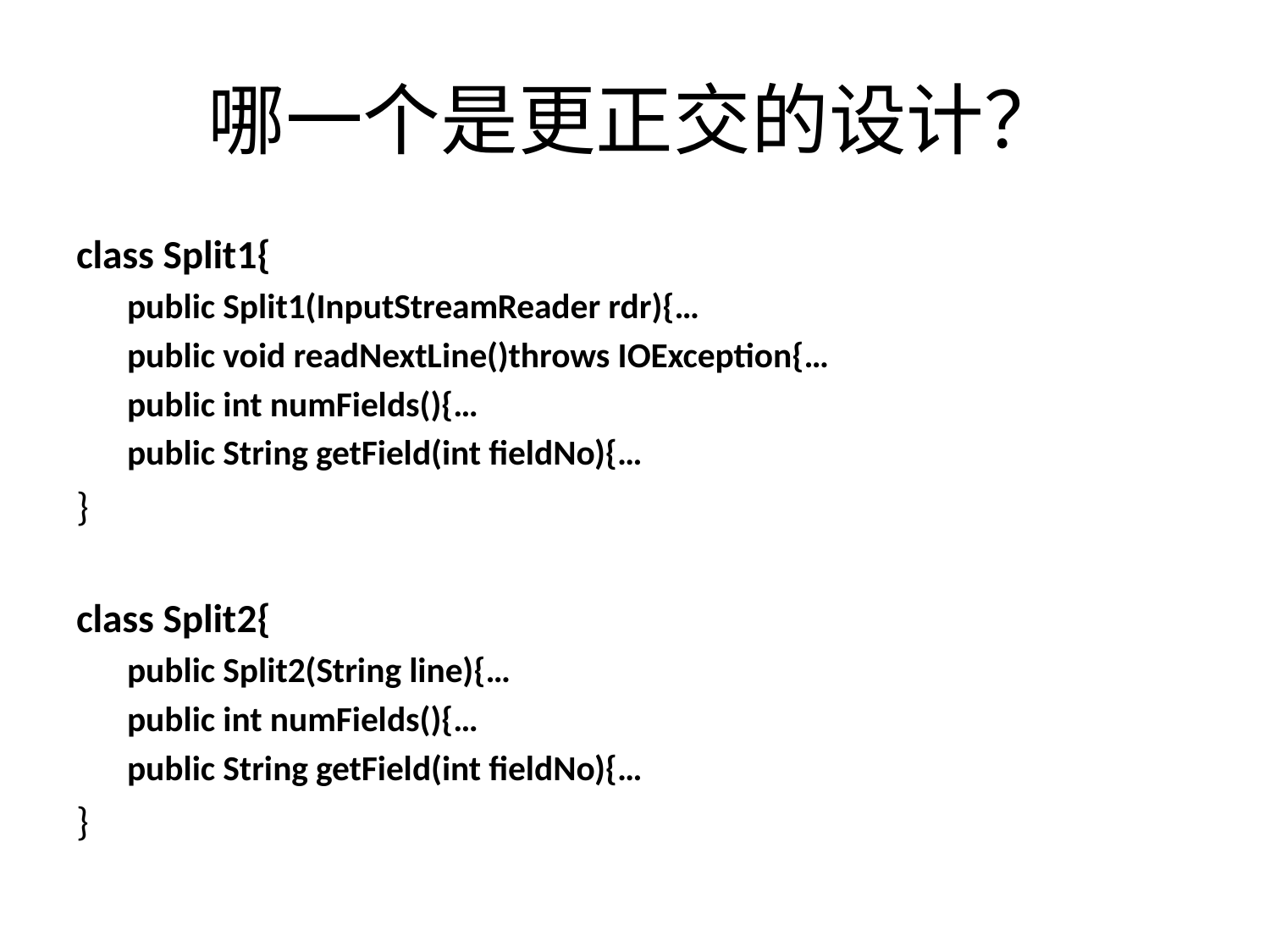

# 哪一个是更正交的设计？
class Split1{
public Split1(InputStreamReader rdr){…
public void readNextLine()throws IOException{…
public int numFields(){…
public String getField(int fieldNo){…
}

class Split2{
public Split2(String line){…
public int numFields(){…
public String getField(int fieldNo){…
}